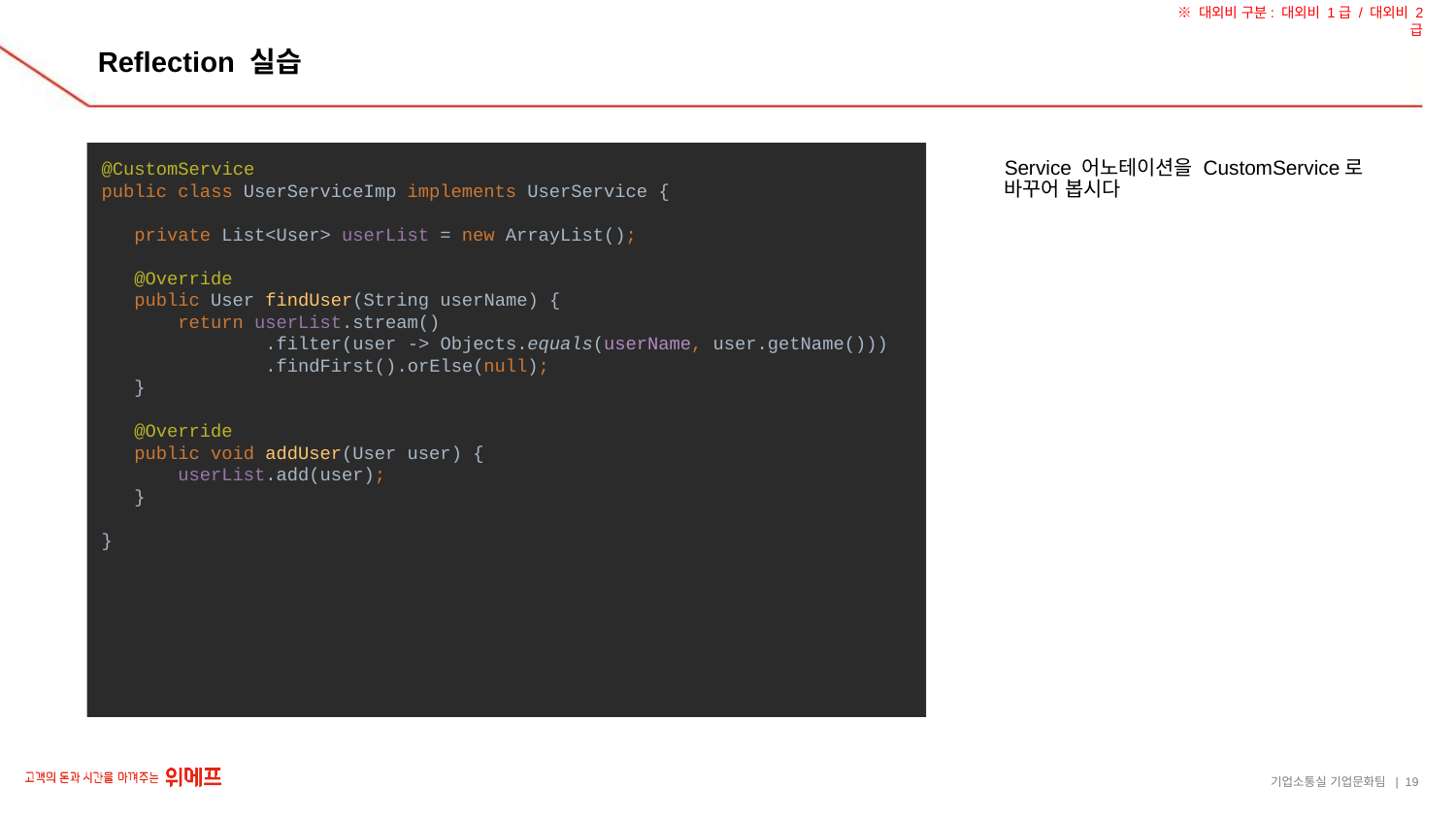

# Reflection 실습
@CustomService
public class UserServiceImp implements UserService {

   private List<User> userList = new ArrayList();

   @Override
   public User findUser(String userName) {
       return userList.stream()
               .filter(user -> Objects.equals(userName, user.getName()))
               .findFirst().orElse(null);
   }

   @Override
   public void addUser(User user) {
       userList.add(user);
   }

}

Service 어노테이션을 CustomService로 바꾸어 봅시다